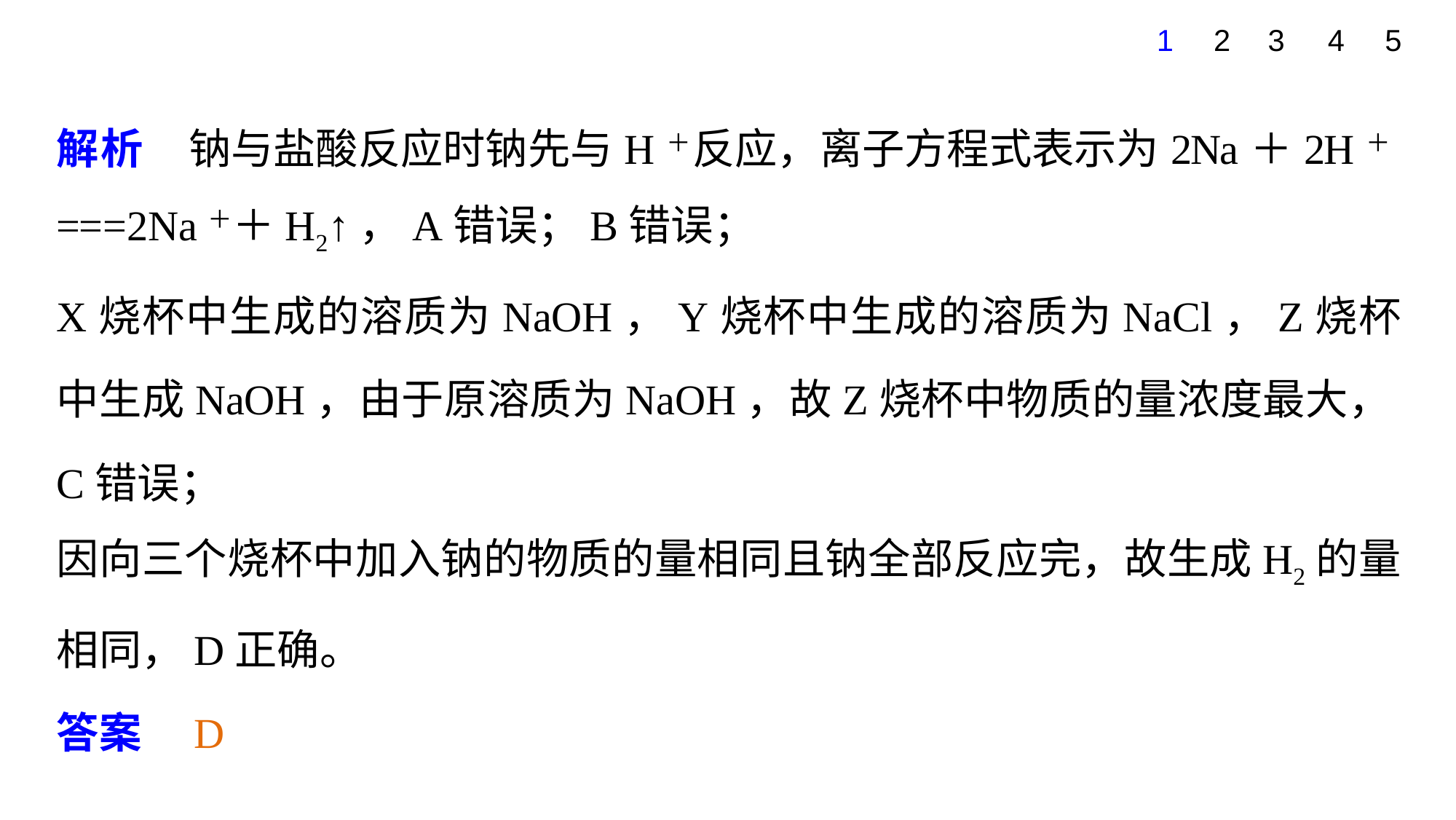

1
2
3
4
5
解析　钠与盐酸反应时钠先与H＋反应，离子方程式表示为2Na＋2H＋===2Na＋＋H2↑，A错误；B错误；
X烧杯中生成的溶质为NaOH，Y烧杯中生成的溶质为NaCl，Z烧杯中生成NaOH，由于原溶质为NaOH，故Z烧杯中物质的量浓度最大，C错误；
因向三个烧杯中加入钠的物质的量相同且钠全部反应完，故生成H2的量相同，D正确。
答案　D